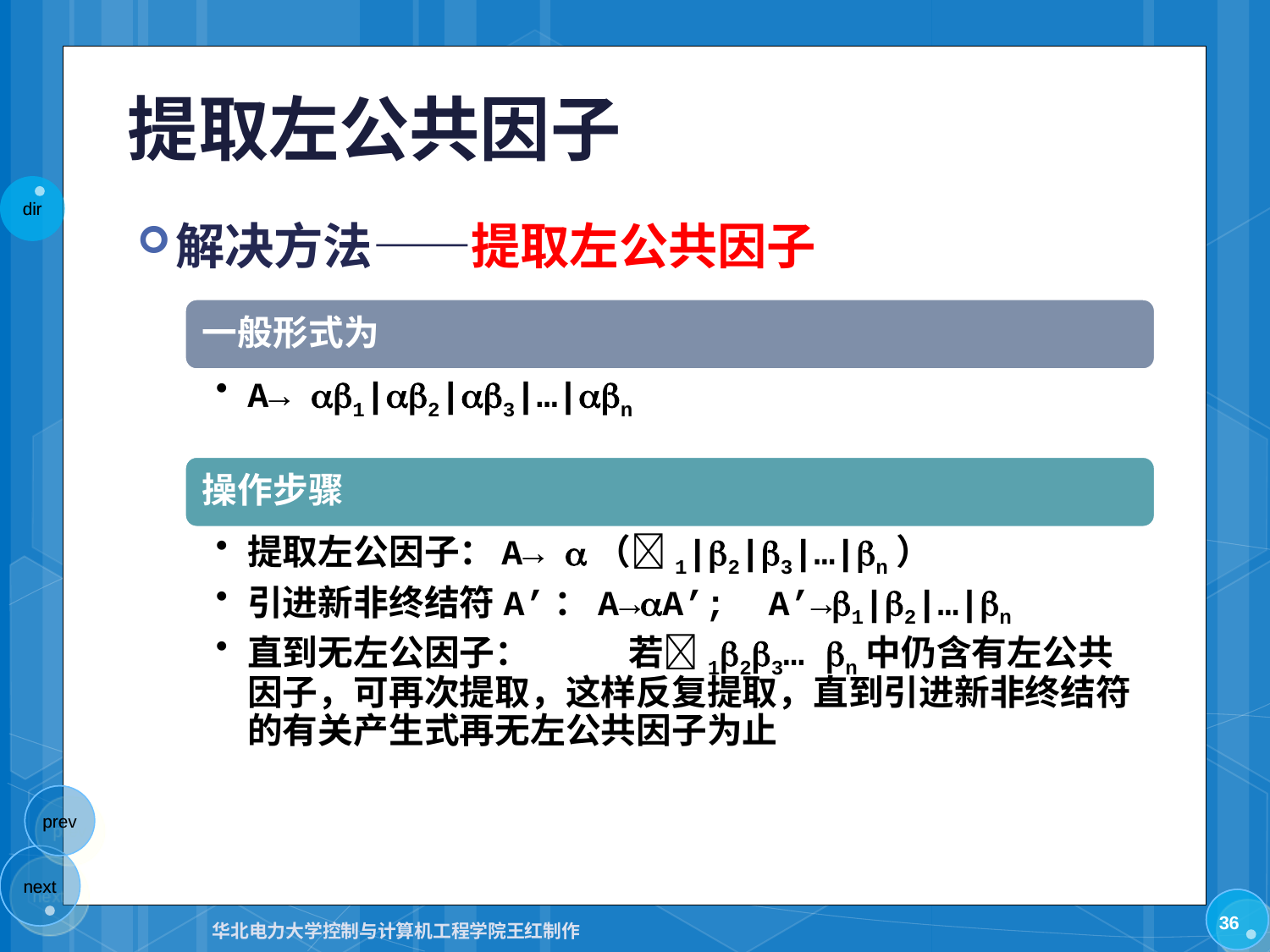

# 提取左公共因子
解决方法——提取左公共因子
一般形式为
A→ αβ1|αβ2|αβ3|…|αβn
操作步骤
提取左公因子：	A→ α（β1|β2|β3|…|βn）
引进新非终结符A’：A→αA’;  A’→β1|β2|…|βn
直到无左公因子：	若β1β2β3… βn中仍含有左公共因子，可再次提取，这样反复提取，直到引进新非终结符的有关产生式再无左公共因子为止
36
华北电力大学控制与计算机工程学院王红制作